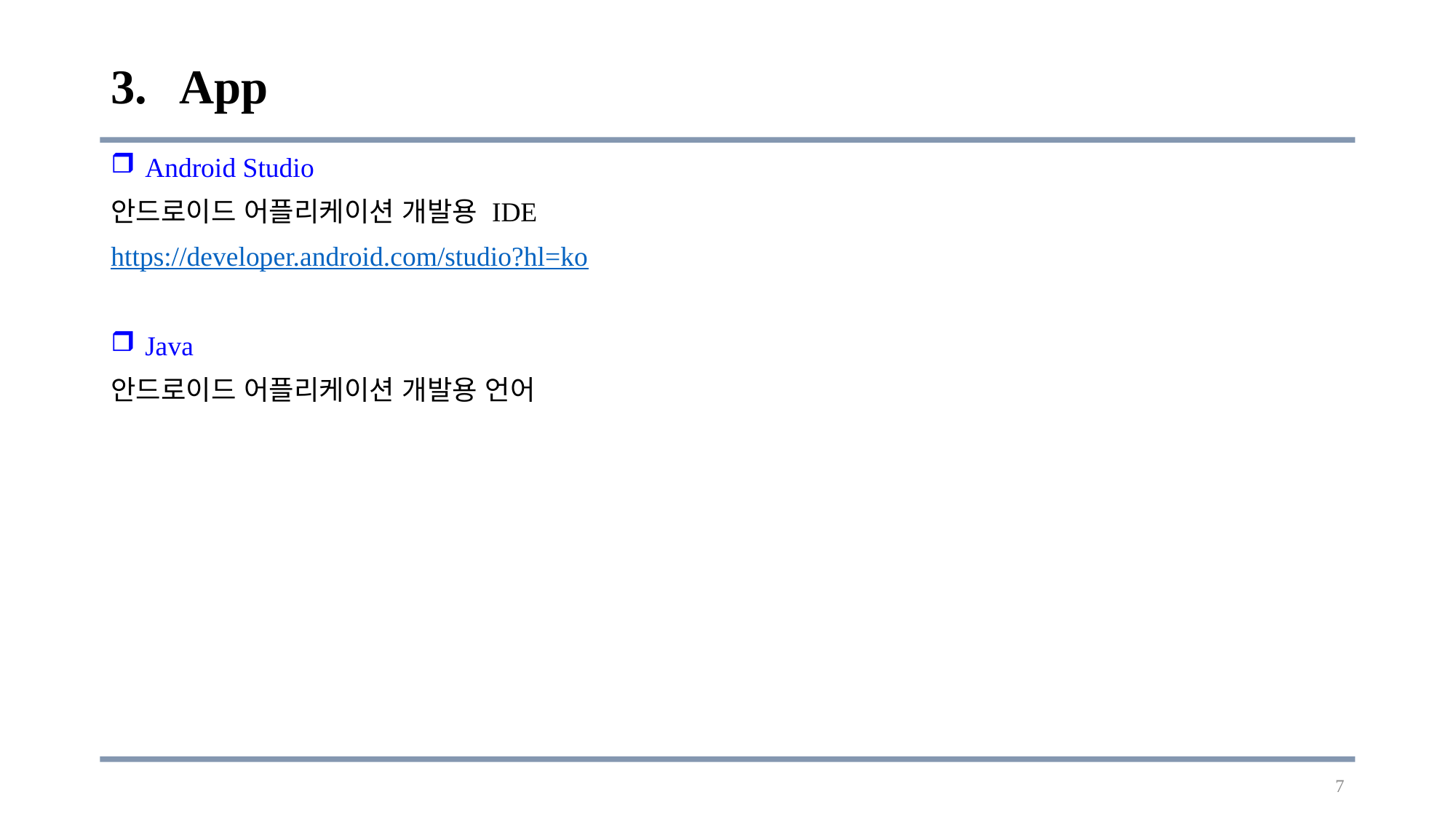

# App
Android Studio
안드로이드 어플리케이션 개발용 IDE
https://developer.android.com/studio?hl=ko

Java
안드로이드 어플리케이션 개발용 언어

7